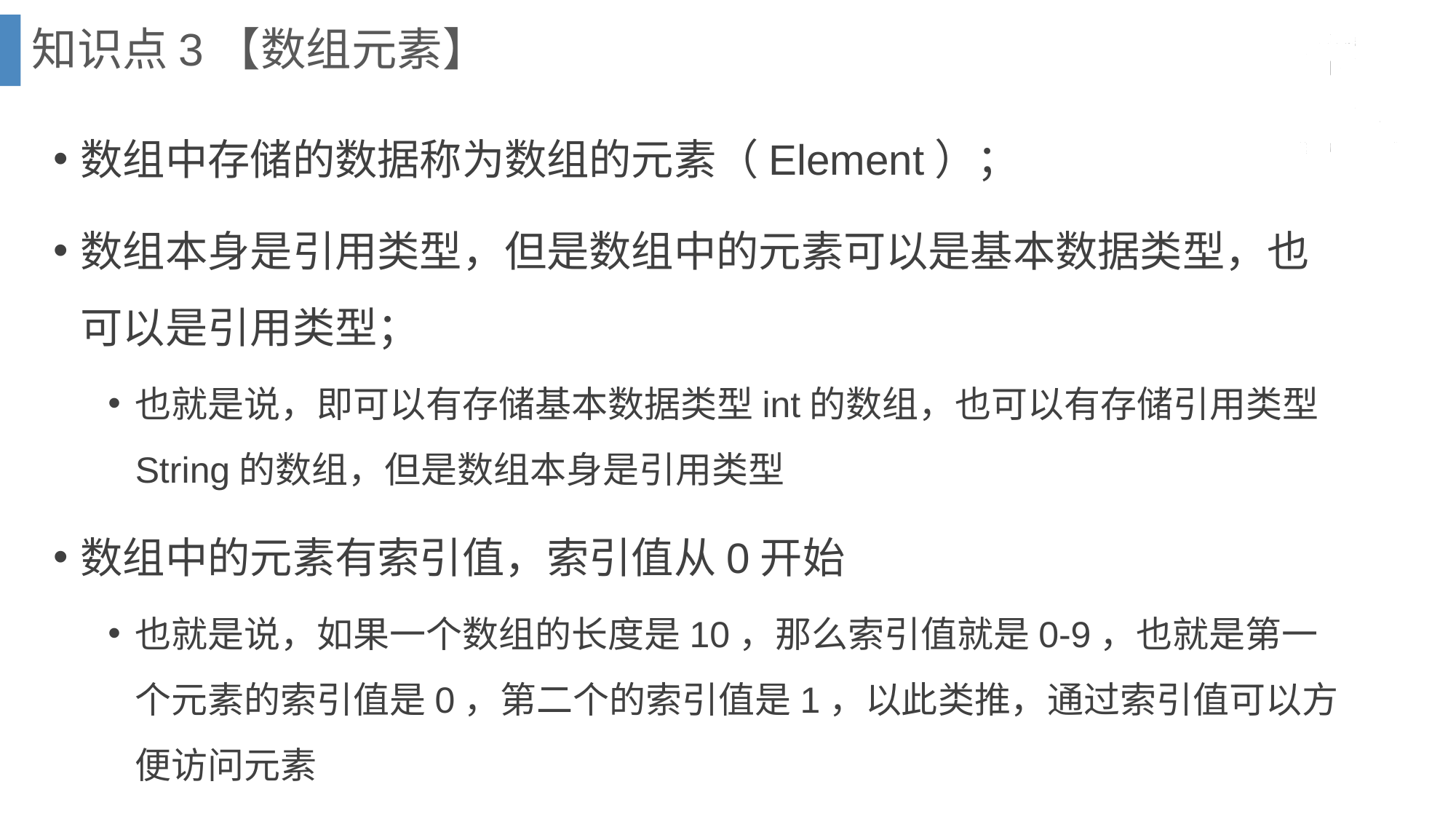

知识点3【数组元素】
数组中存储的数据称为数组的元素（Element）；
数组本身是引用类型，但是数组中的元素可以是基本数据类型，也可以是引用类型；
也就是说，即可以有存储基本数据类型int的数组，也可以有存储引用类型String的数组，但是数组本身是引用类型
数组中的元素有索引值，索引值从0开始
也就是说，如果一个数组的长度是10，那么索引值就是0-9，也就是第一个元素的索引值是0，第二个的索引值是1，以此类推，通过索引值可以方便访问元素